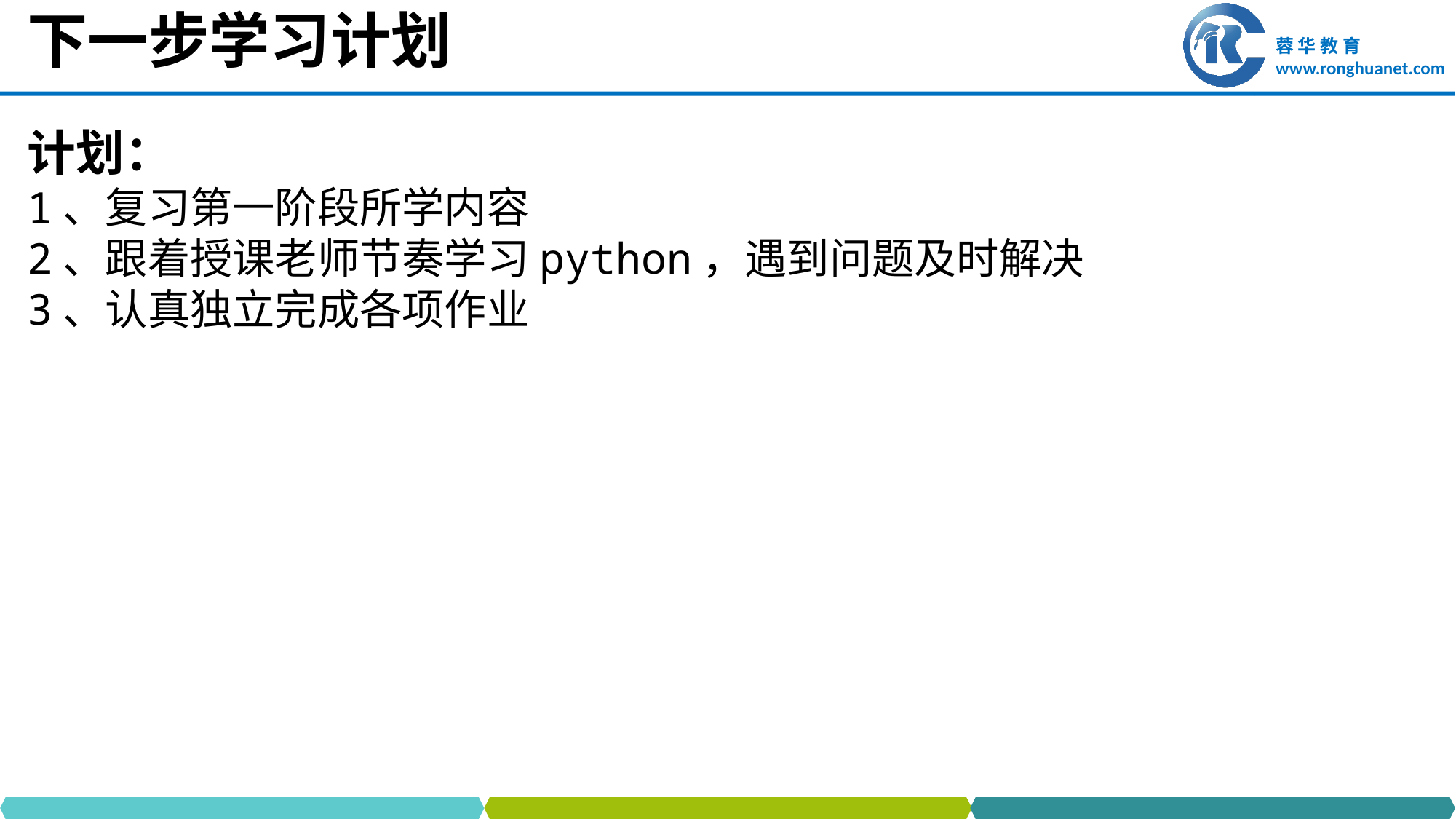

# 下一步学习计划
计划：
1、复习第一阶段所学内容
2、跟着授课老师节奏学习python，遇到问题及时解决
3、认真独立完成各项作业